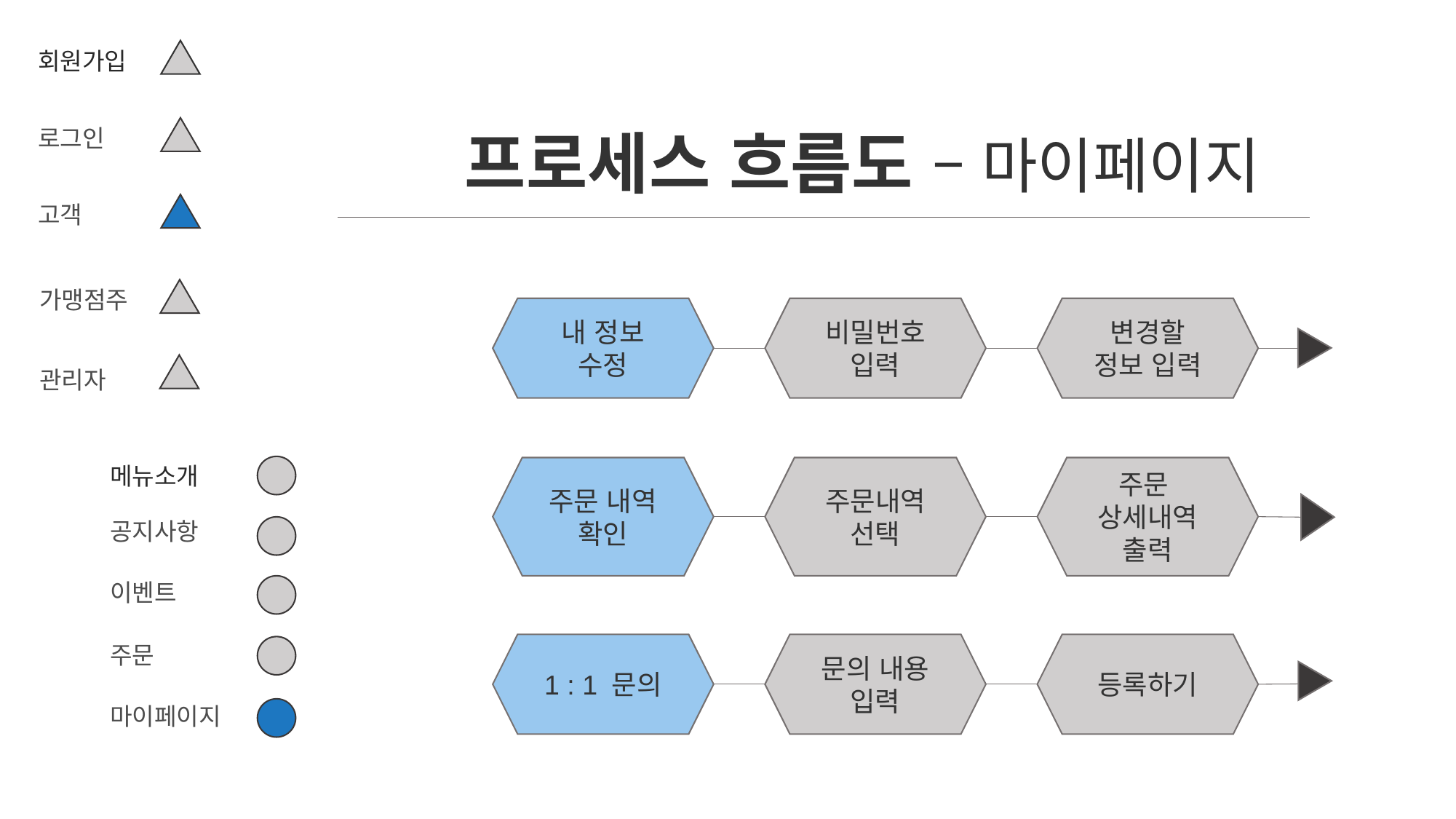

회원가입

프로세스 흐름도 – 마이페이지
로그인

고객

가맹점주

내 정보
수정
비밀번호
입력
변경할
정보 입력

관리자
메뉴소개

주문 내역
확인
주문내역
선택
주문
상세내역
출력

공지사항

이벤트

1 : 1 문의
문의 내용
입력
등록하기
주문

마이페이지